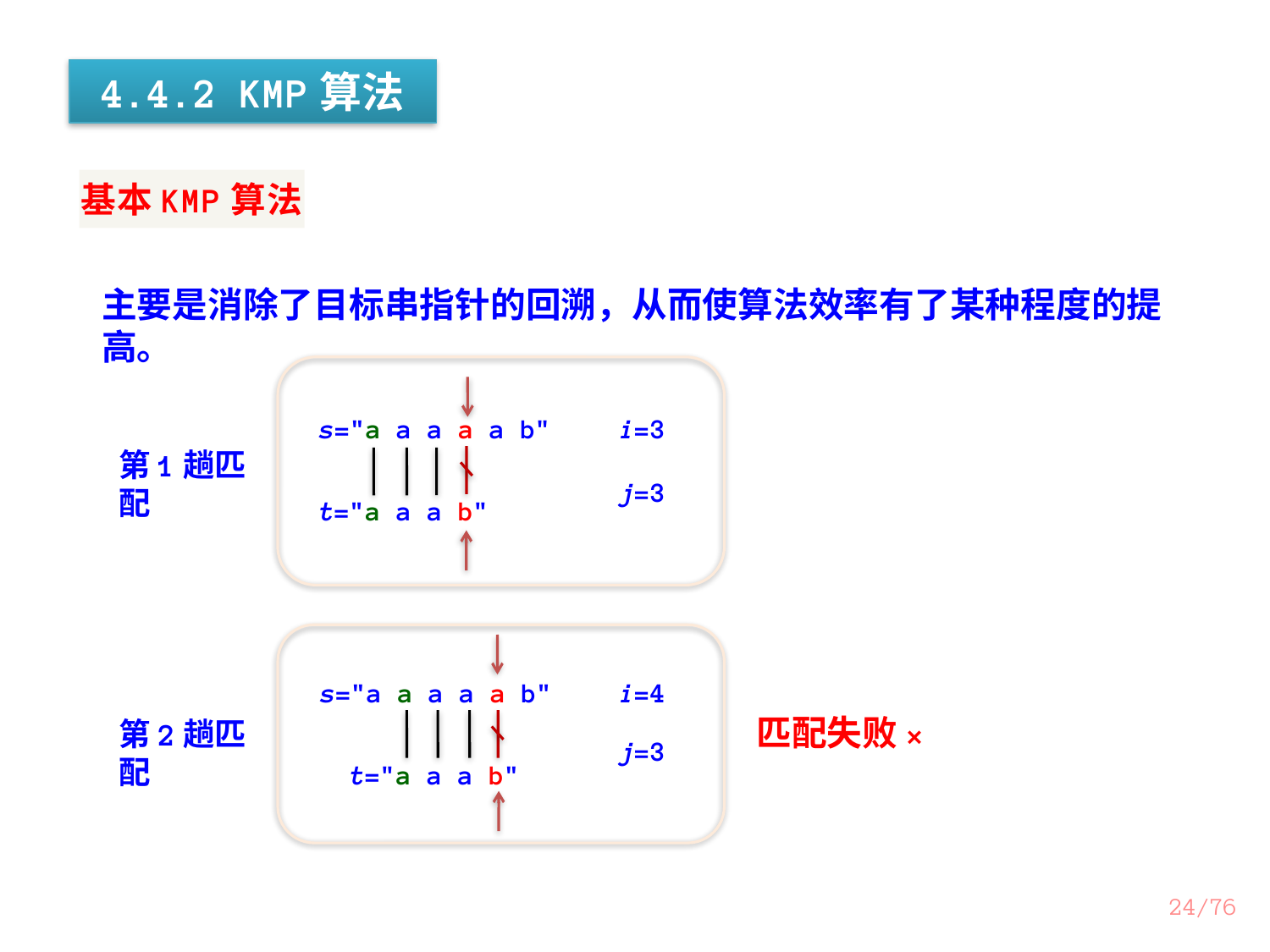

4.4.2 KMP算法
基本KMP算法
主要是消除了目标串指针的回溯，从而使算法效率有了某种程度的提高。

s="a a a a a b"
i=3
第1趟匹配

j=3
t="a a a b"

s="a a a a a b"
i=4
匹配失败×

第2趟匹配

j=3
t="a a a b"

24/76